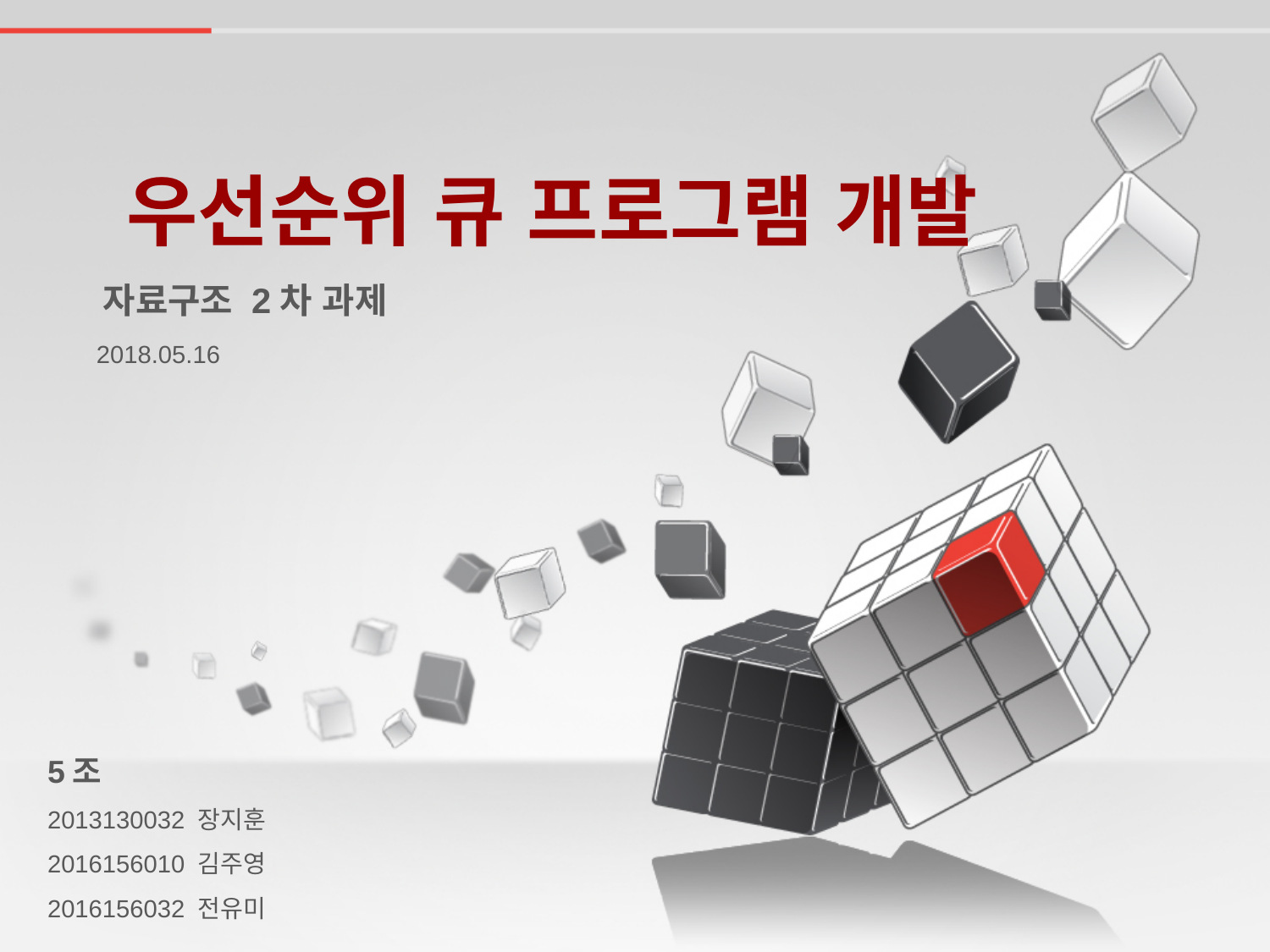

우선순위 큐 프로그램 개발
자료구조 2차 과제
2018.05.16
5조
2013130032 장지훈
2016156010 김주영
2016156032 전유미